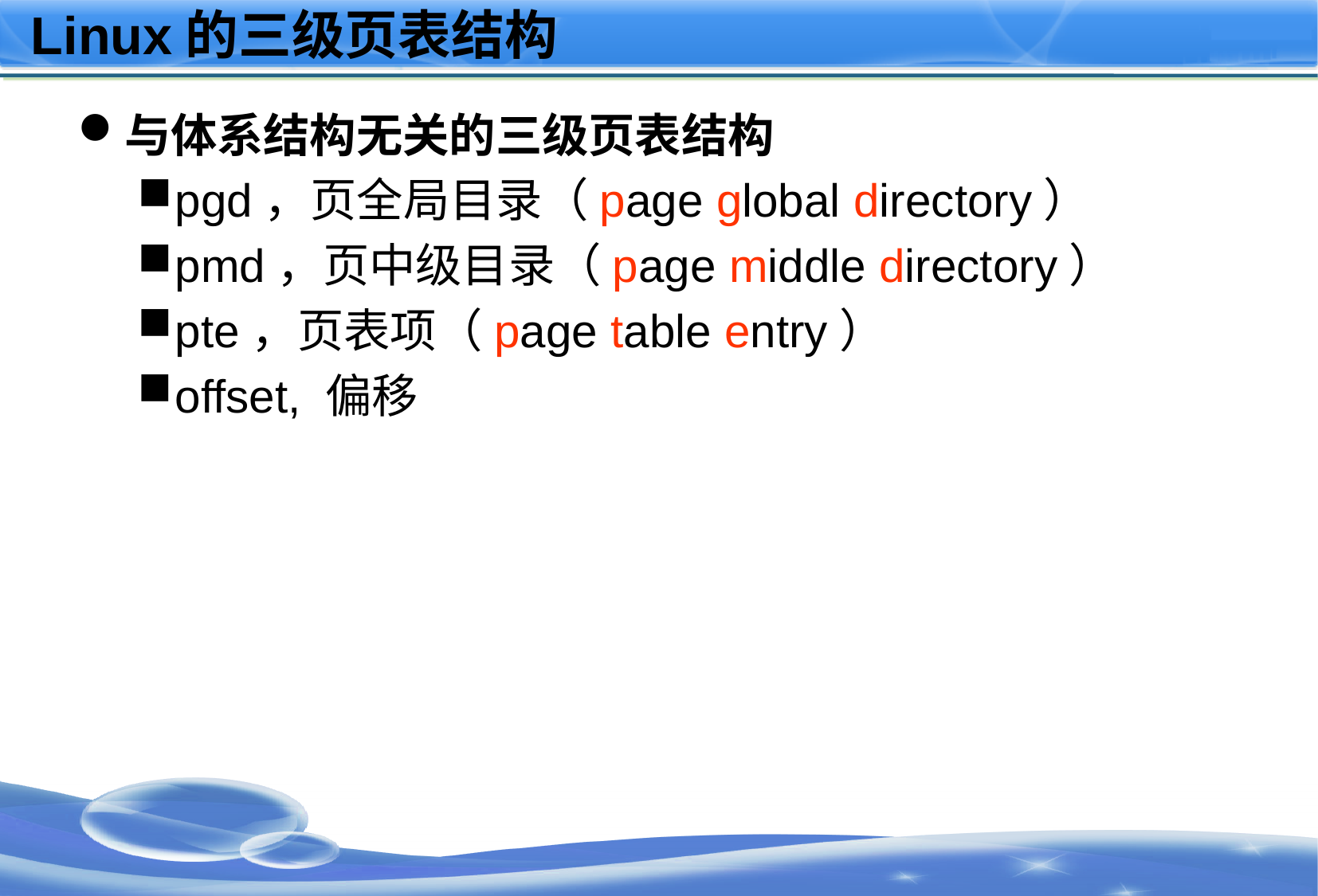

# Linux的三级页表结构
与体系结构无关的三级页表结构
pgd，页全局目录（page global directory）
pmd，页中级目录（page middle directory）
pte，页表项（page table entry）
offset, 偏移